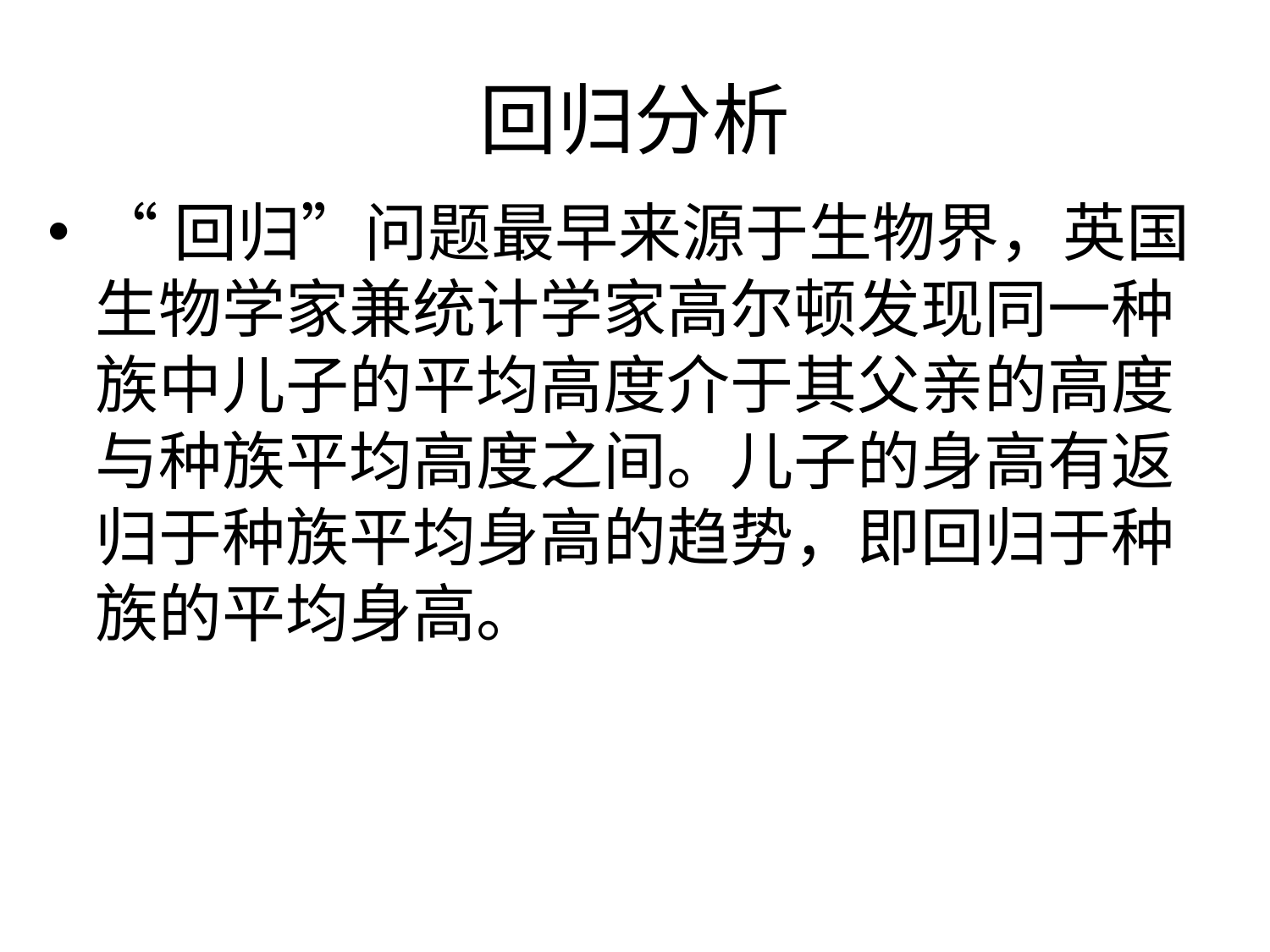

# 回归分析
“回归”问题最早来源于生物界，英国生物学家兼统计学家高尔顿发现同一种族中儿子的平均高度介于其父亲的高度与种族平均高度之间。儿子的身高有返归于种族平均身高的趋势，即回归于种族的平均身高。